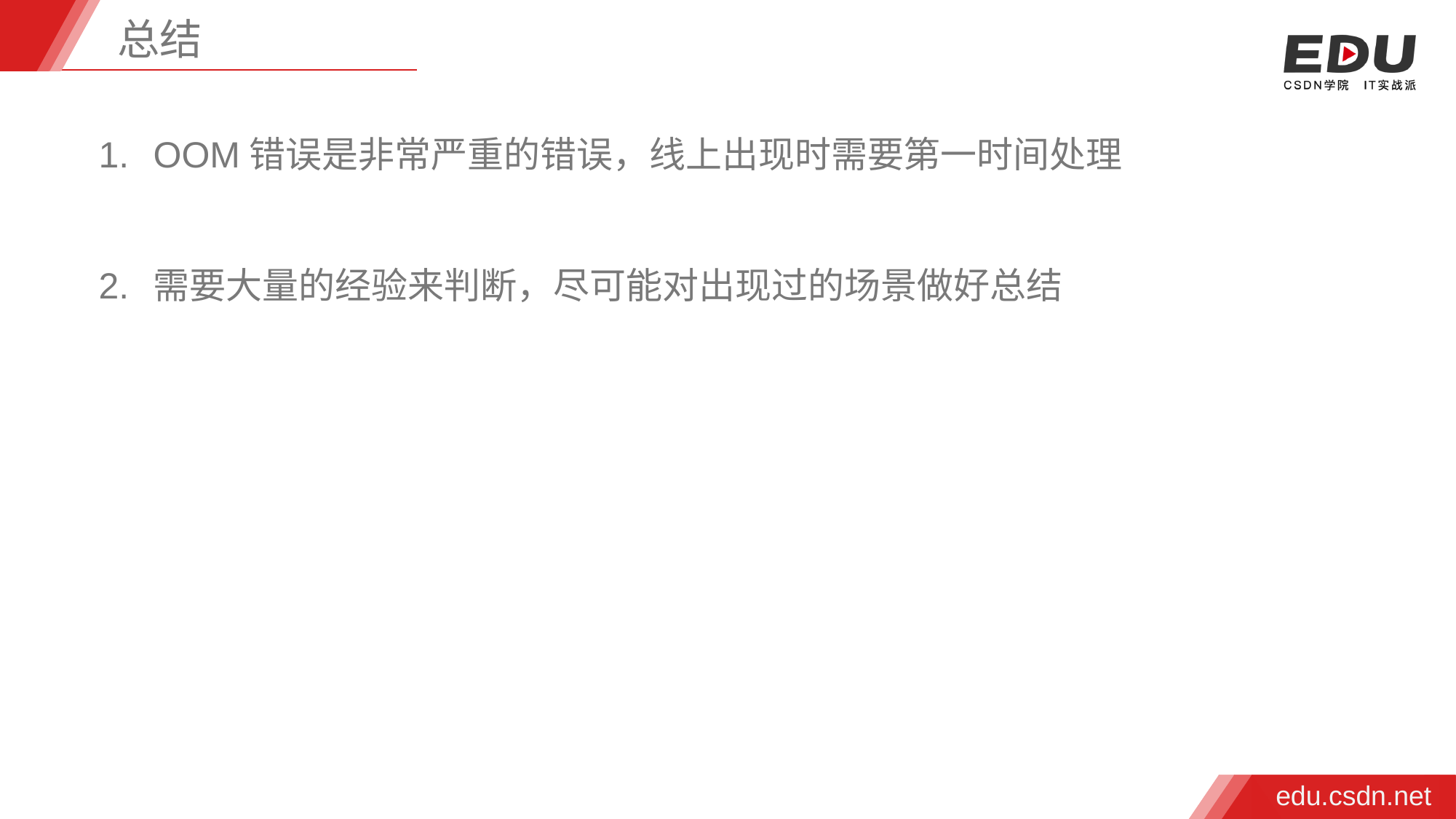

总结
OOM错误是非常严重的错误，线上出现时需要第一时间处理

需要大量的经验来判断，尽可能对出现过的场景做好总结
edu.csdn.net